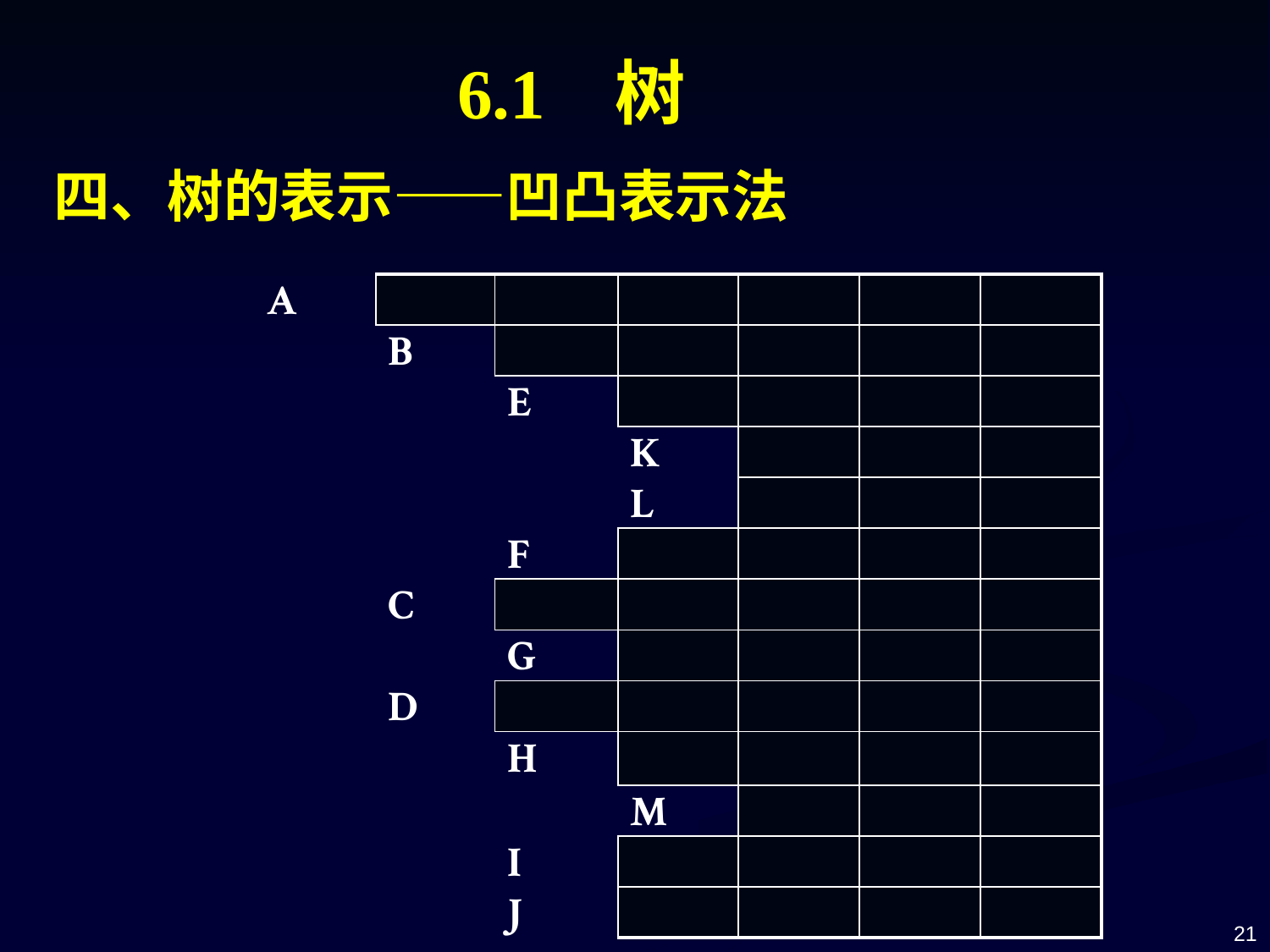

6.1   树
四、树的表示——凹凸表示法
| A |  |  |  |  |  |  |
| --- | --- | --- | --- | --- | --- | --- |
|  | B |  |  |  |  |  |
|  |  | E |  |  |  |  |
|  |  |  | K |  |  |  |
|  |  |  | L |  |  |  |
|  |  | F |  |  |  |  |
|  | C |  |  |  |  |  |
|  |  | G |  |  |  |  |
|  | D |  |  |  |  |  |
|  |  | H |  |  |  |  |
|  |  |  | M |  |  |  |
|  |  | I |  |  |  |  |
|  |  | J |  |  |  |  |
21